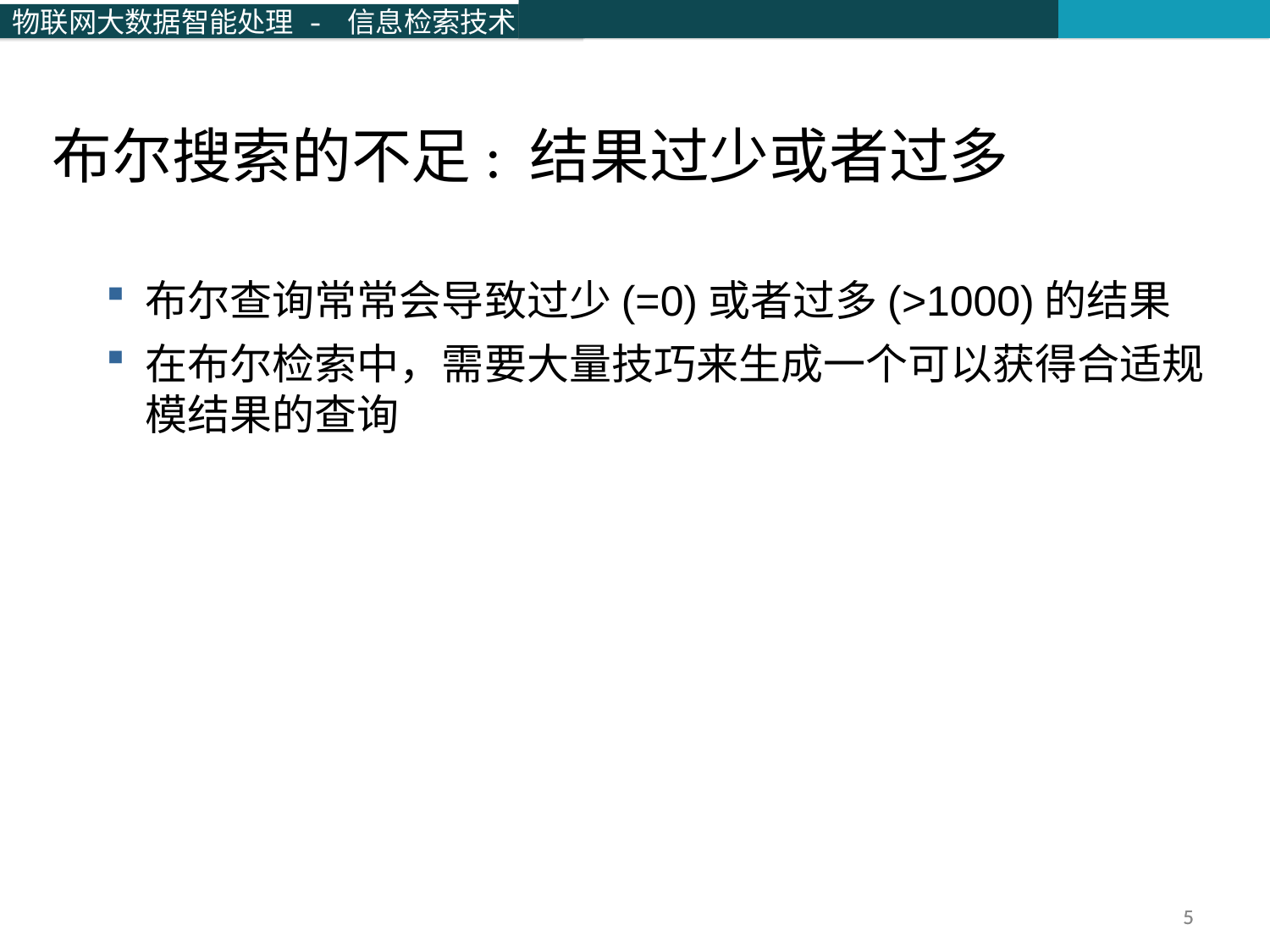

布尔搜索的不足: 结果过少或者过多
布尔查询常常会导致过少(=0)或者过多(>1000)的结果
在布尔检索中，需要大量技巧来生成一个可以获得合适规模结果的查询
5
5